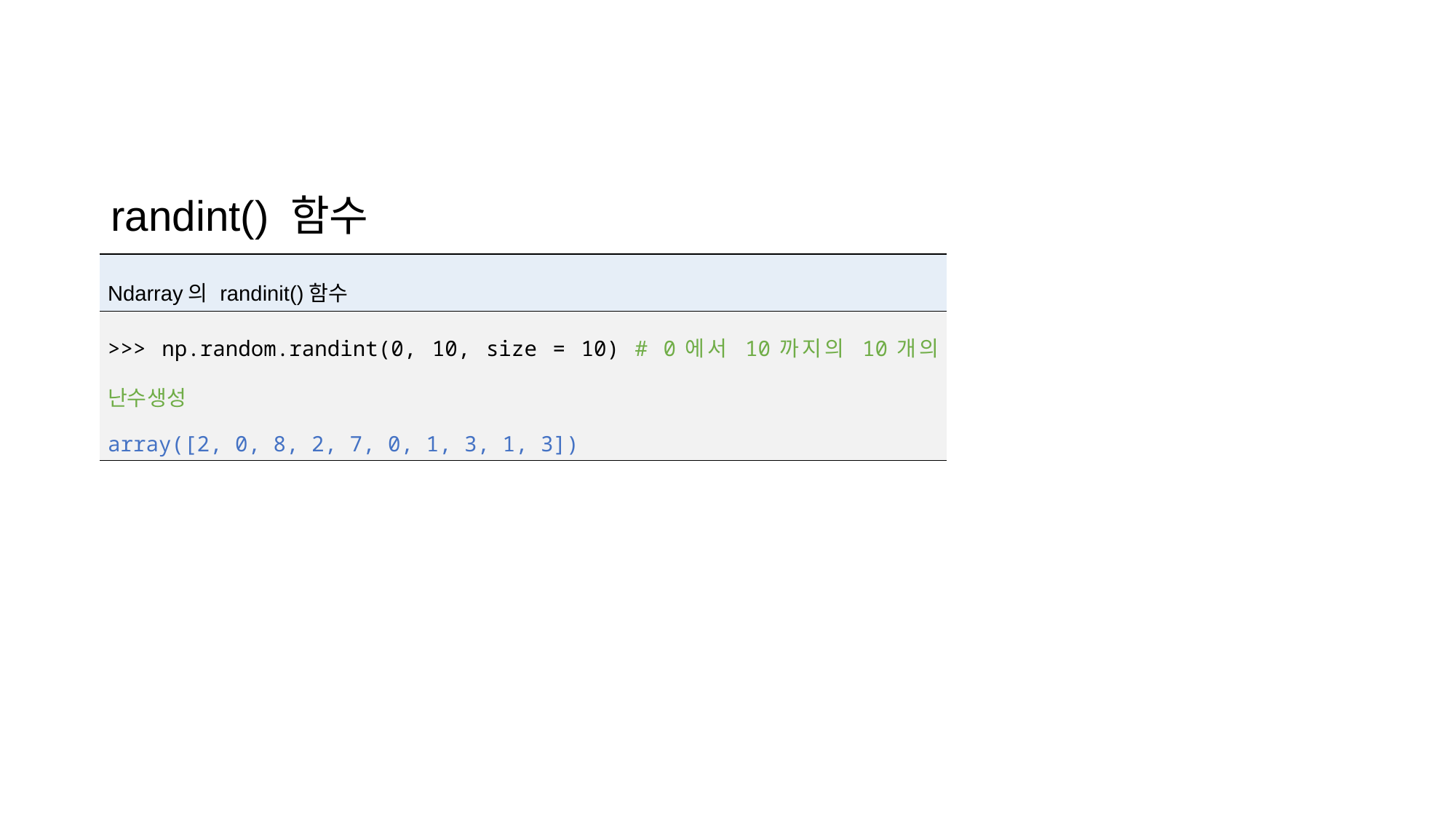

randint() 함수
| Ndarray의 randinit()함수 |
| --- |
| >>> np.random.randint(0, 10, size = 10) # 0에서 10까지의 10개의 난수생성 array([2, 0, 8, 2, 7, 0, 1, 3, 1, 3]) |